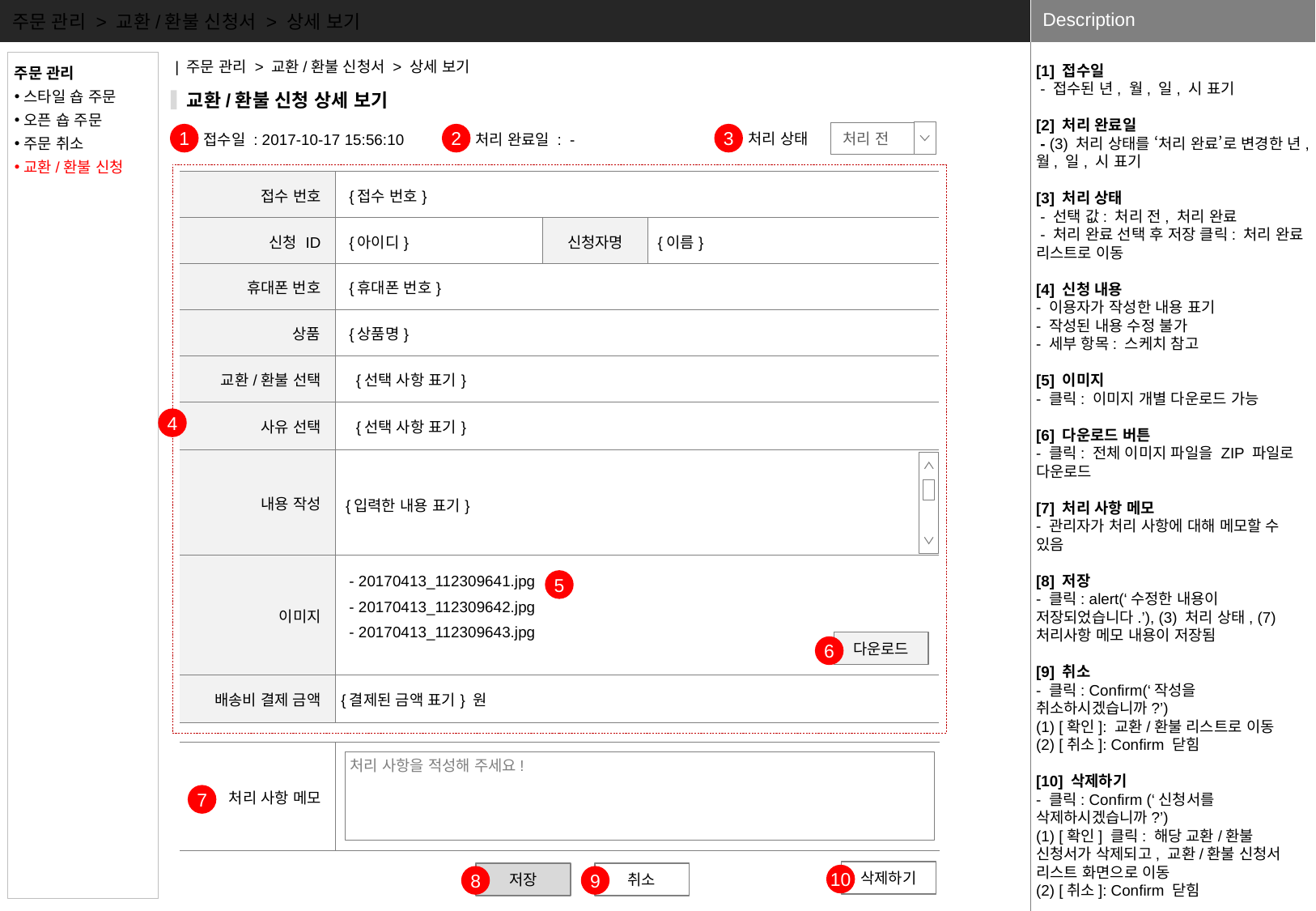

주문 관리 > 교환/환불 신청서 > 상세 보기

[1] 접수일
 - 접수된 년, 월, 일, 시 표기

[2] 처리 완료일
 - (3) 처리 상태를 ‘처리 완료’로 변경한 년, 월, 일, 시 표기

[3] 처리 상태
 - 선택 값: 처리 전, 처리 완료
 - 처리 완료 선택 후 저장 클릭: 처리 완료 리스트로 이동

[4] 신청 내용
- 이용자가 작성한 내용 표기
- 작성된 내용 수정 불가
- 세부 항목: 스케치 참고

[5] 이미지
- 클릭: 이미지 개별 다운로드 가능

[6] 다운로드 버튼
- 클릭: 전체 이미지 파일을 ZIP 파일로 다운로드

[7] 처리 사항 메모
- 관리자가 처리 사항에 대해 메모할 수 있음

[8] 저장
- 클릭: alert(‘수정한 내용이 저장되었습니다.’), (3) 처리 상태, (7) 처리사항 메모 내용이 저장됨

[9] 취소
- 클릭: Confirm(‘작성을 취소하시겠습니까?’)
(1) [확인]: 교환/환불 리스트로 이동
(2) [취소]: Confirm 닫힘

[10] 삭제하기
- 클릭: Confirm (‘신청서를 삭제하시겠습니까?’)
(1) [확인] 클릭: 해당 교환/환불 신청서가 삭제되고, 교환/환불 신청서 리스트 화면으로 이동
(2) [취소]: Confirm 닫힘
| 주문 관리 > 교환/환불 신청서 > 상세 보기
주문 관리
스타일 숍 주문
오픈 숍 주문
주문 취소
교환/환불 신청
교환/환불 신청 상세 보기

접수일 : 2017-10-17 15:56:10
처리 완료일 :  -
처리 전

1
2
3
처리 상태

| 접수 번호 | {접수 번호} |  |  |
| --- | --- | --- | --- |
| 신청 ID | {아이디} | 신청자명 | {이름} |
| 휴대폰 번호 | {휴대폰 번호} |  |  |
| 상품 | {상품명} |  |  |
| 교환/환불 선택 | {선택 사항 표기} |  |  |
| 사유 선택 | {선택 사항 표기} |  |  |
| 내용 작성 | {입력한 내용 표기} |  |  |
| 이미지 | - 20170413\_112309641.jpg - 20170413\_112309642.jpg - 20170413\_112309643.jpg |  |  |
| 배송비 결제 금액 | {결제된 금액 표기} 원 |  |  |
4

5
다운로드
6
| 처리 사항 메모 |  |
| --- | --- |
처리 사항을 적성해 주세요!
7
삭제하기
저장
취소
10
8
9